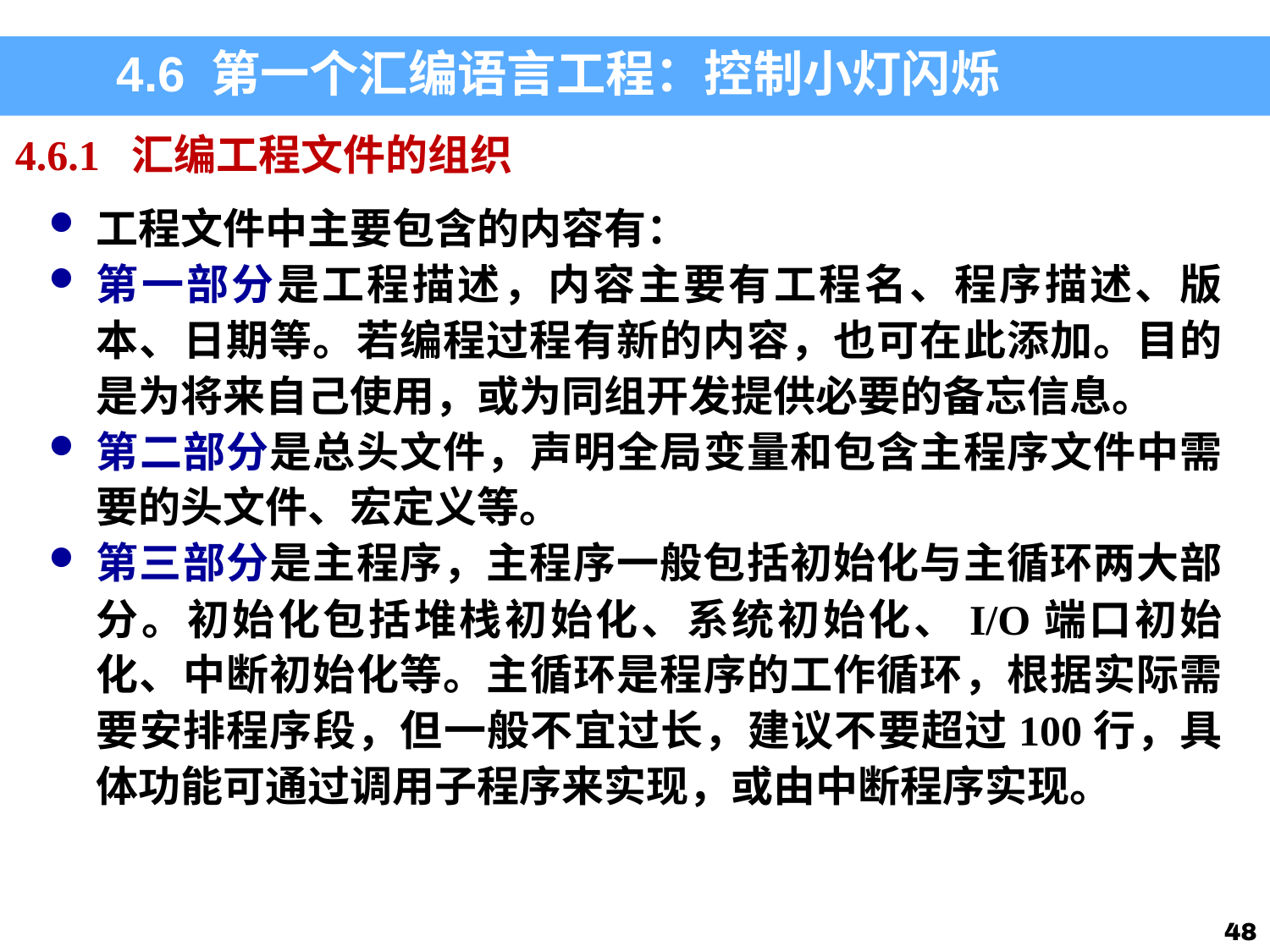

4.6 第一个汇编语言工程：控制小灯闪烁
4.6.1  汇编工程文件的组织
工程文件中主要包含的内容有：
第一部分是工程描述，内容主要有工程名、程序描述、版本、日期等。若编程过程有新的内容，也可在此添加。目的是为将来自己使用，或为同组开发提供必要的备忘信息。
第二部分是总头文件，声明全局变量和包含主程序文件中需要的头文件、宏定义等。
第三部分是主程序，主程序一般包括初始化与主循环两大部分。初始化包括堆栈初始化、系统初始化、I/O端口初始化、中断初始化等。主循环是程序的工作循环，根据实际需要安排程序段，但一般不宜过长，建议不要超过100行，具体功能可通过调用子程序来实现，或由中断程序实现。

48